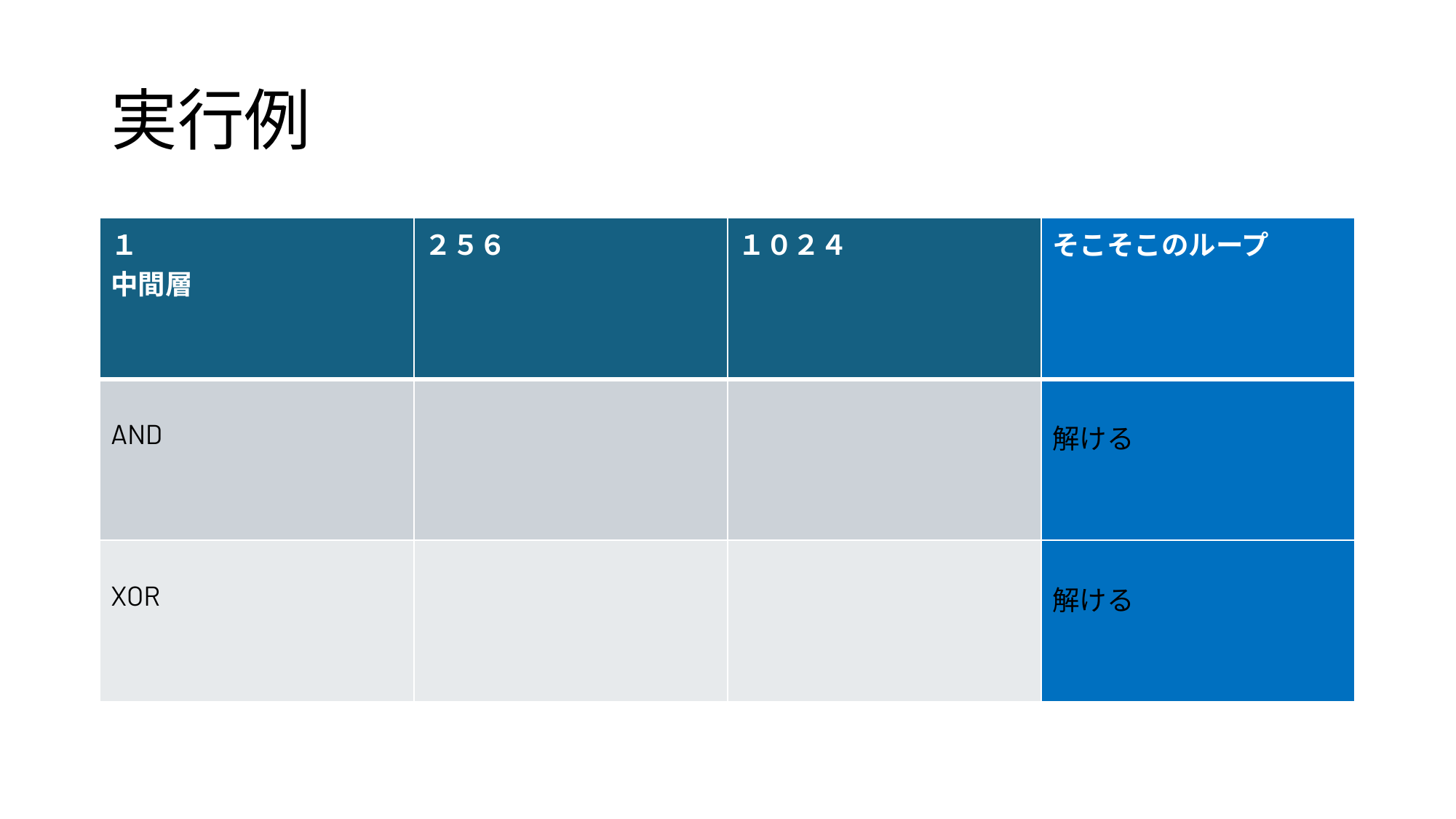

# 実行例
| １ 中間層 | ２５６ | １０２４ | そこそこのループ |
| --- | --- | --- | --- |
| AND |  |  | 解ける |
| XOR |  |  | 解ける |